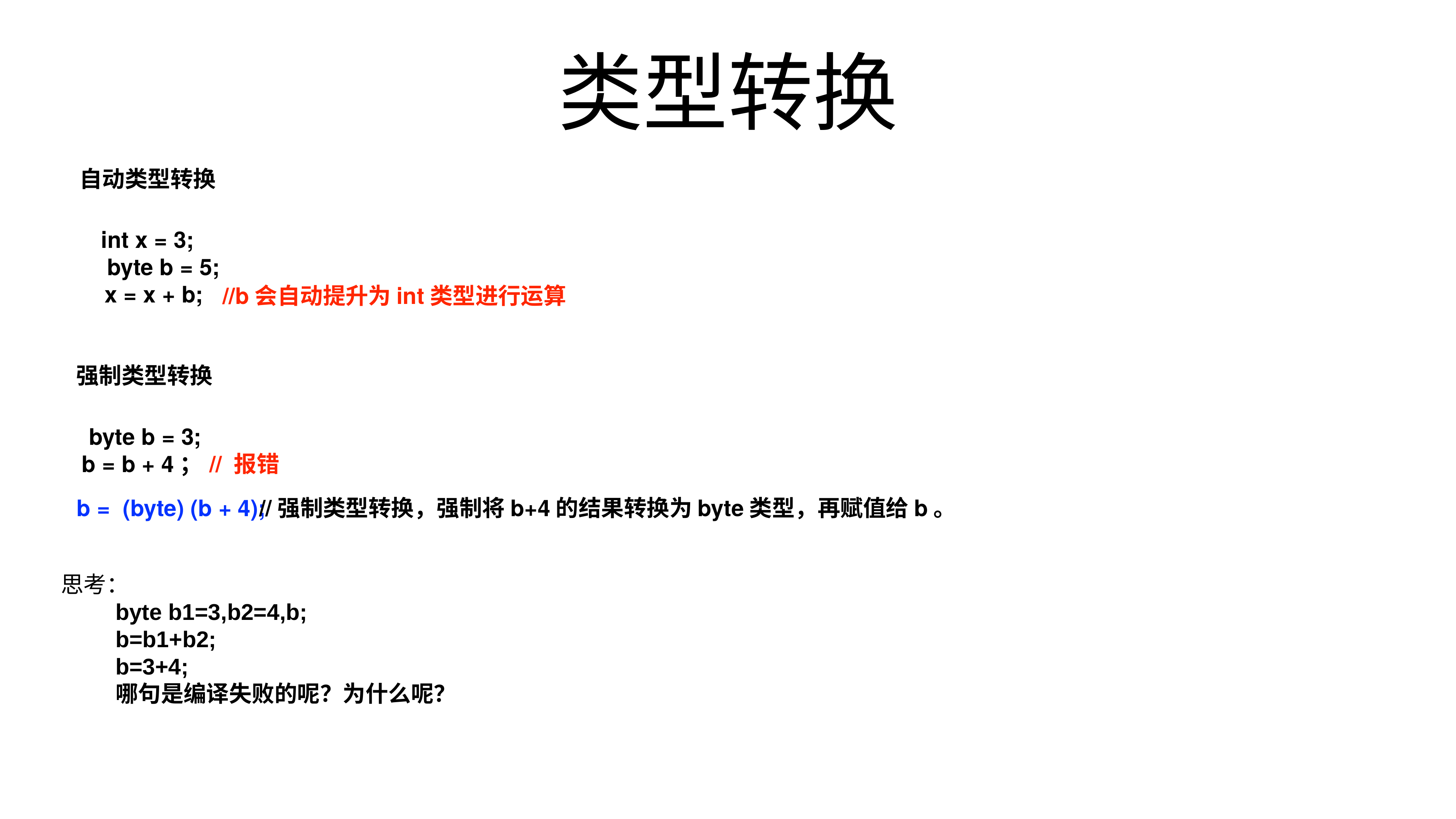

# 类型转换
自动类型转换
int x = 3;
     byte b = 5;
  x = x + b;
//b会自动提升为int类型进行运算
强制类型转换
 byte b = 3;
b = b + 4；
// 报错
//强制类型转换，强制将b+4的结果转换为byte类型，再赋值给b。
b =  (byte) (b + 4);
思考：
byte b1=3,b2=4,b;
b=b1+b2;
b=3+4;
哪句是编译失败的呢？为什么呢？